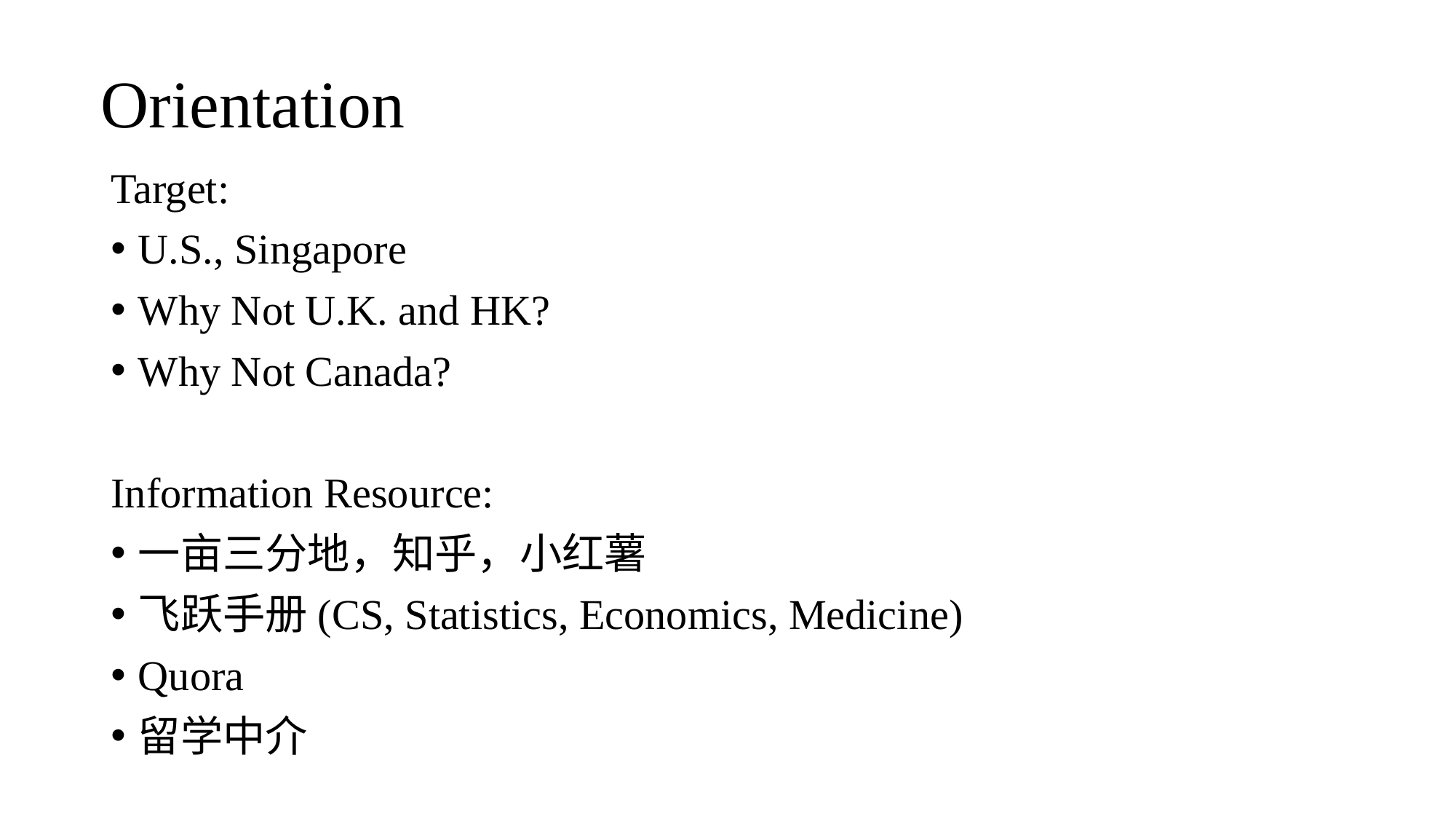

# Orientation
Target:
U.S., Singapore
Why Not U.K. and HK?
Why Not Canada?

Information Resource:
一亩三分地，知乎，小红薯
飞跃手册(CS, Statistics, Economics, Medicine)
Quora
留学中介